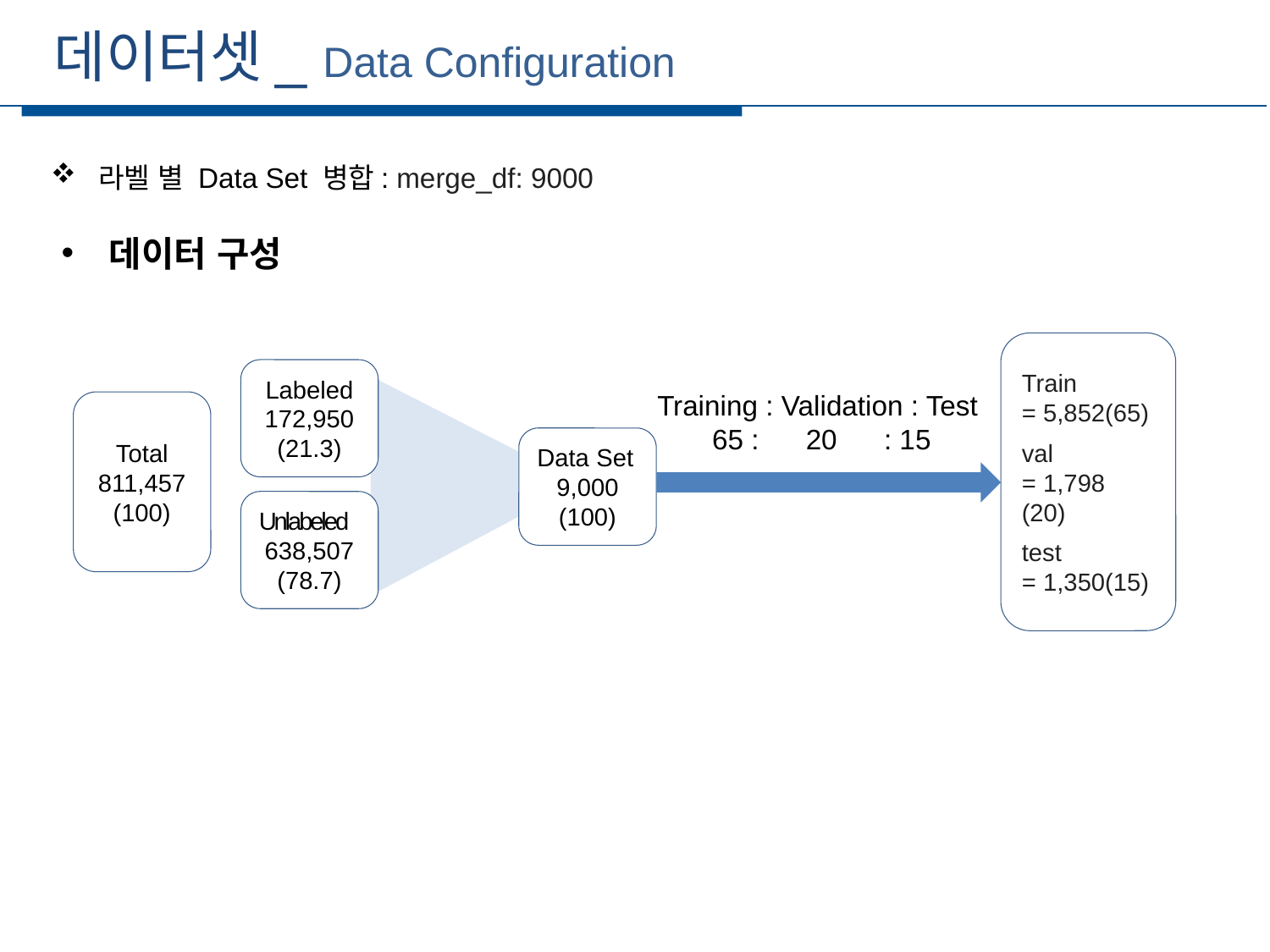

데이터셋_ Data Configuration
세부일정

라벨 별 Data Set 병합: merge_df: 9000
데이터 구성
Train
= 5,852(65)

val
= 1,798 (20)

test
= 1,350(15)
Labeled
172,950
(21.3)

Training : Validation : Test
       65 :      20      : 15
Total
811,457
(100)
Data Set
9,000
(100)

Unlabeled
638,507
(78.7)